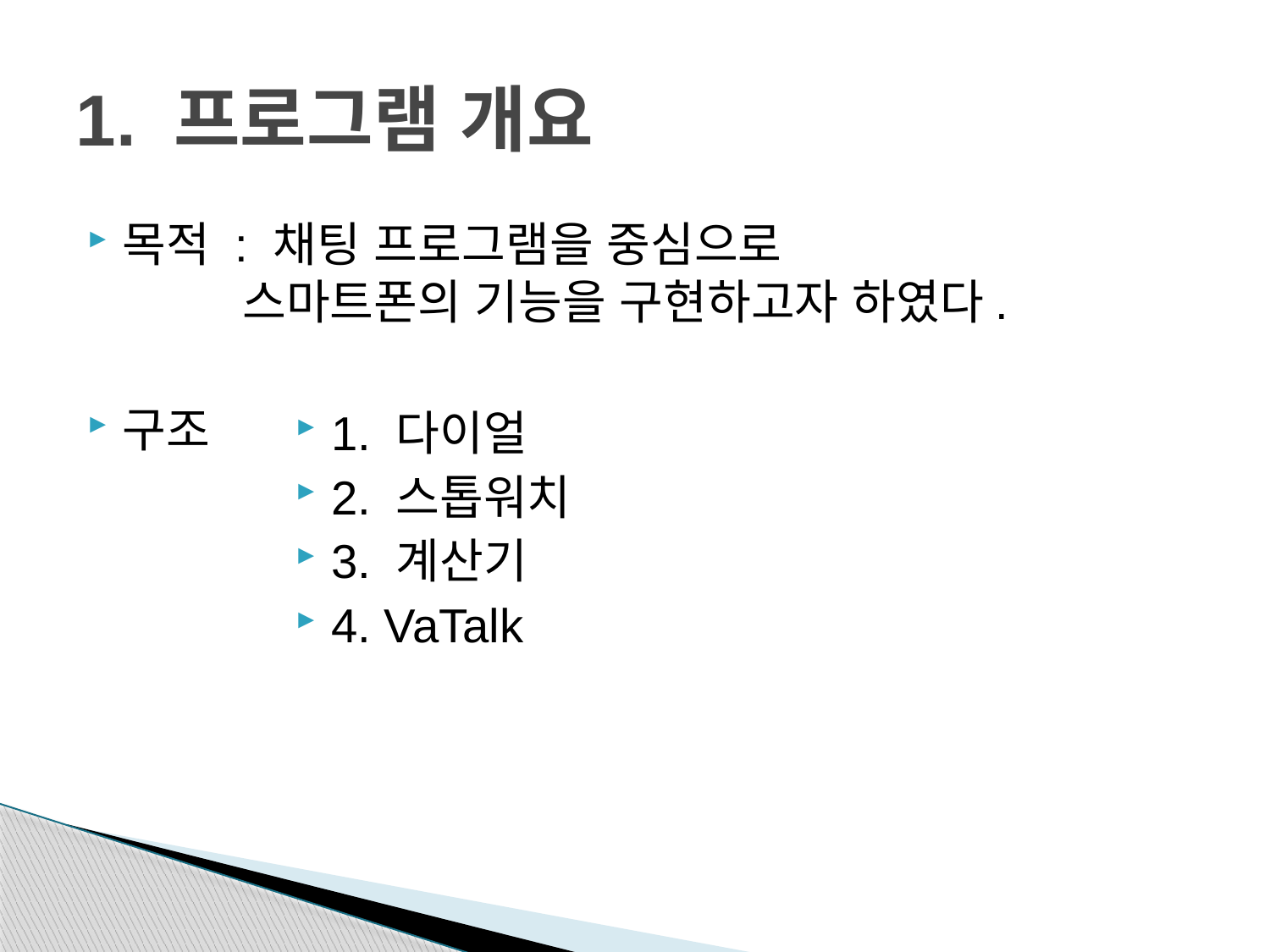

# 1. 프로그램 개요
목적 : 채팅 프로그램을 중심으로
         스마트폰의 기능을 구현하고자 하였다.

구조

1. 다이얼
2. 스톱워치
3. 계산기
4. VaTalk